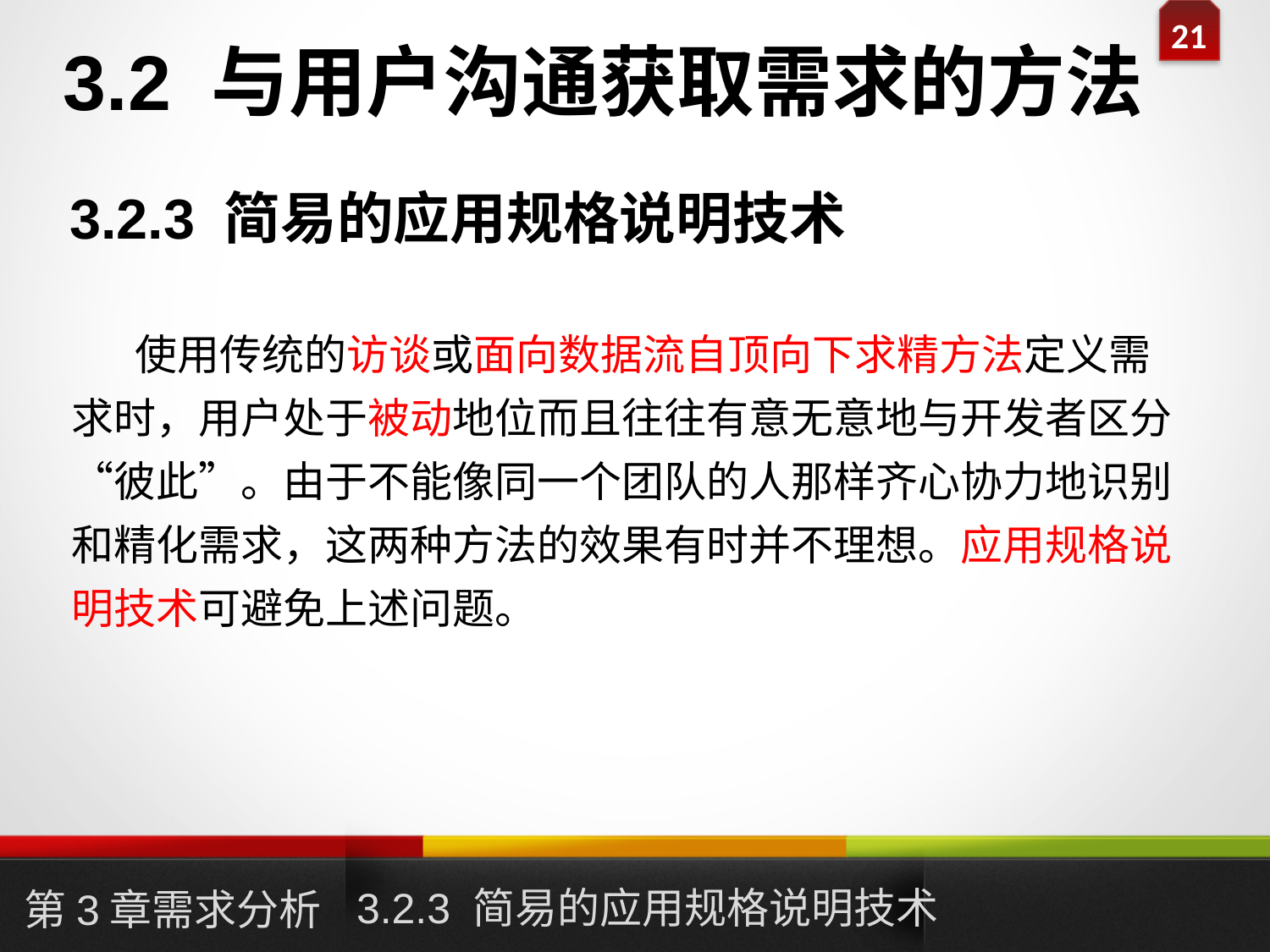

# 3.2 与用户沟通获取需求的方法
3.2.3 简易的应用规格说明技术
使用传统的访谈或面向数据流自顶向下求精方法定义需求时，用户处于被动地位而且往往有意无意地与开发者区分“彼此”。由于不能像同一个团队的人那样齐心协力地识别和精化需求，这两种方法的效果有时并不理想。应用规格说明技术可避免上述问题。
3.2.3 简易的应用规格说明技术
第3章需求分析